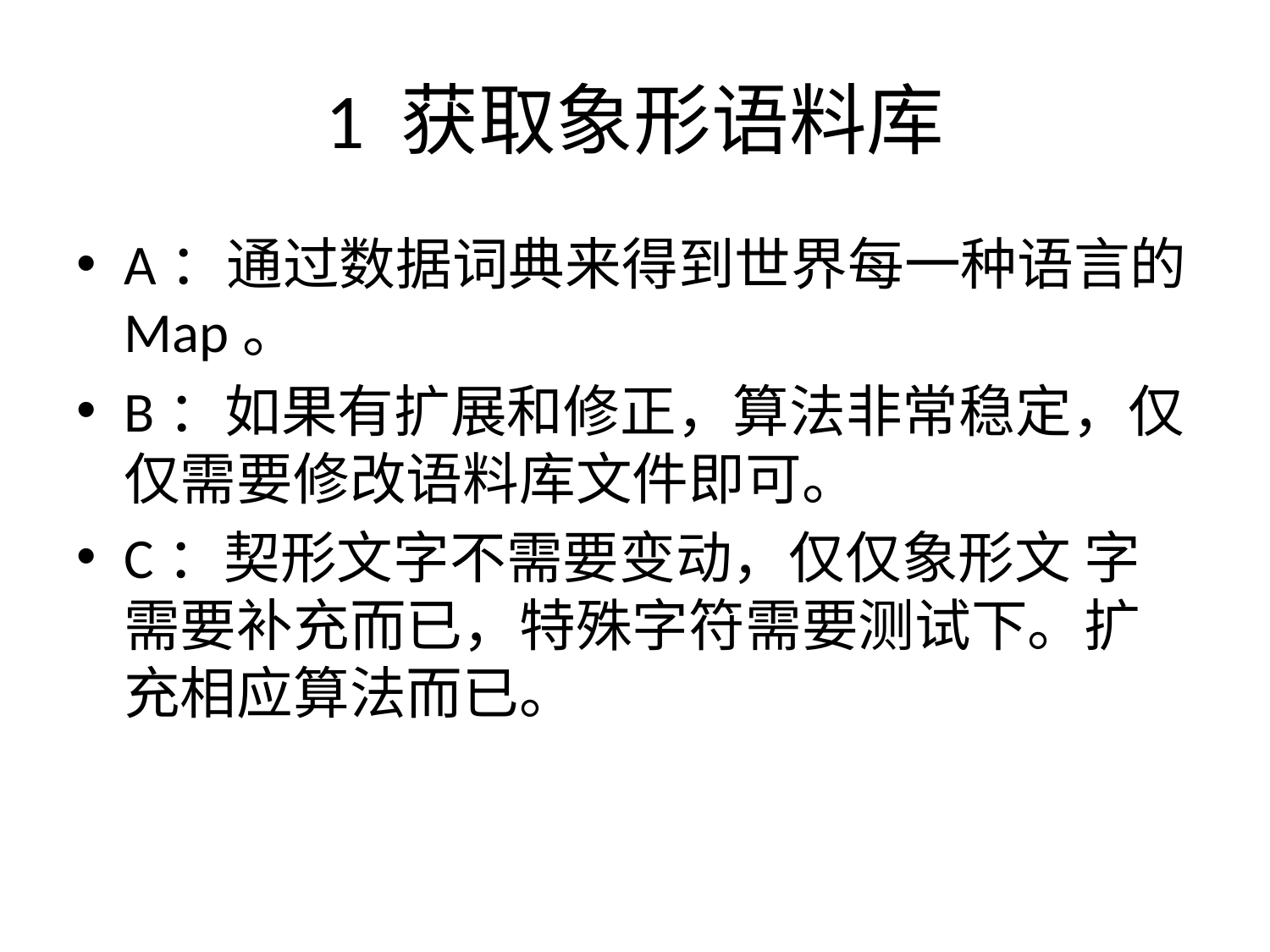

# 1 获取象形语料库
A：通过数据词典来得到世界每一种语言的Map。
B：如果有扩展和修正，算法非常稳定，仅仅需要修改语料库文件即可。
C：契形文字不需要变动，仅仅象形文 字需要补充而已，特殊字符需要测试下。扩充相应算法而已。